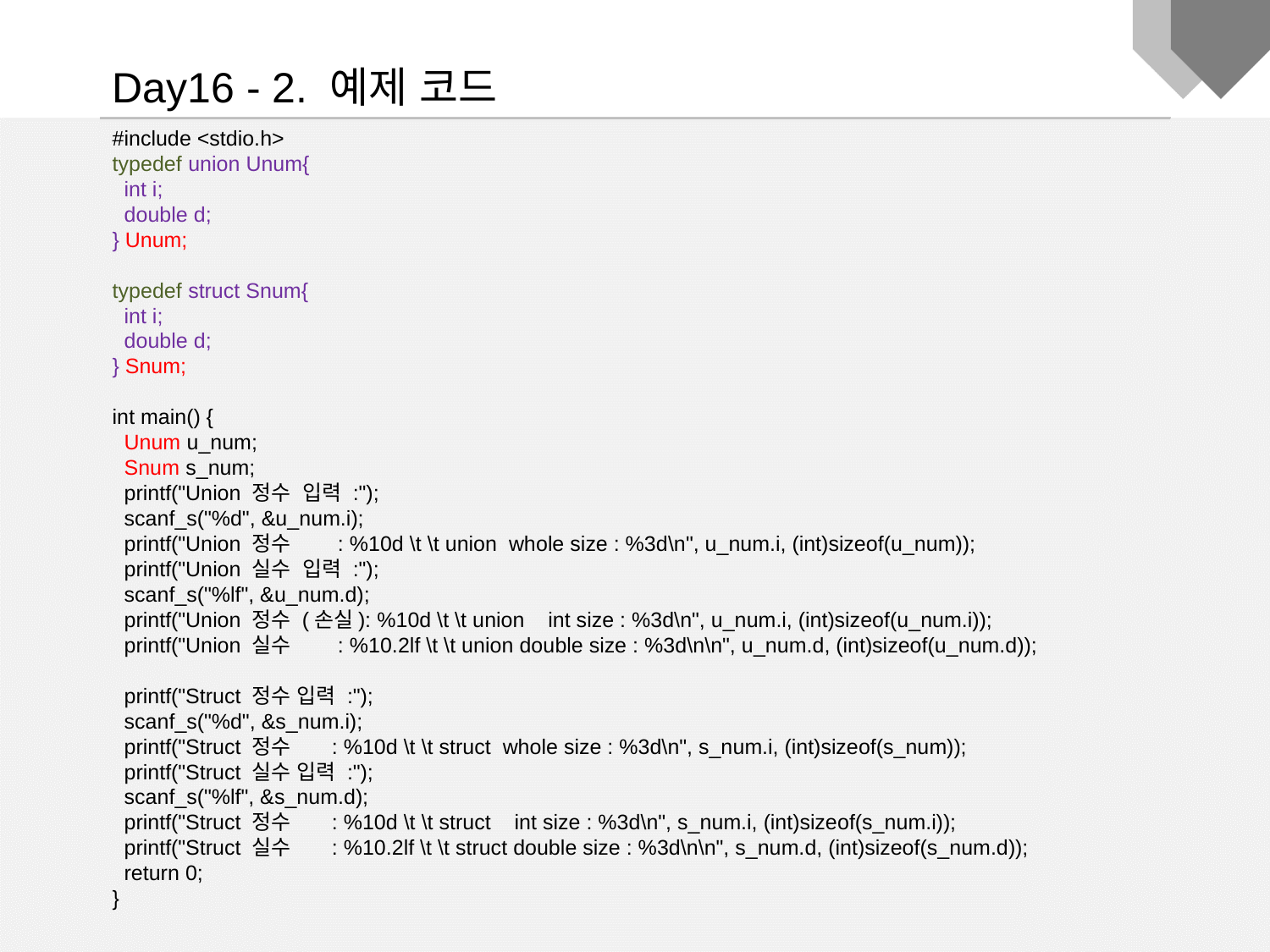

Day16 - 2. 예제 코드
#include <stdio.h>
typedef union Unum{
  int i;
  double d;
} Unum;

typedef struct Snum{
  int i;
  double d;
} Snum;

int main() {
  Unum u_num;
  Snum s_num;
  printf("Union 정수  입력 :");
  scanf_s("%d", &u_num.i);
  printf("Union 정수       : %10d \t \t union  whole size : %3d\n", u_num.i, (int)sizeof(u_num));
  printf("Union 실수  입력 :");
  scanf_s("%lf", &u_num.d);
  printf("Union 정수 (손실): %10d \t \t union    int size : %3d\n", u_num.i, (int)sizeof(u_num.i));
  printf("Union 실수       : %10.2lf \t \t union double size : %3d\n\n", u_num.d, (int)sizeof(u_num.d));

  printf("Struct 정수 입력 :");
  scanf_s("%d", &s_num.i);
  printf("Struct 정수      : %10d \t \t struct  whole size : %3d\n", s_num.i, (int)sizeof(s_num));
  printf("Struct 실수 입력 :");
  scanf_s("%lf", &s_num.d);
  printf("Struct 정수      : %10d \t \t struct    int size : %3d\n", s_num.i, (int)sizeof(s_num.i));
  printf("Struct 실수      : %10.2lf \t \t struct double size : %3d\n\n", s_num.d, (int)sizeof(s_num.d));
  return 0;
}